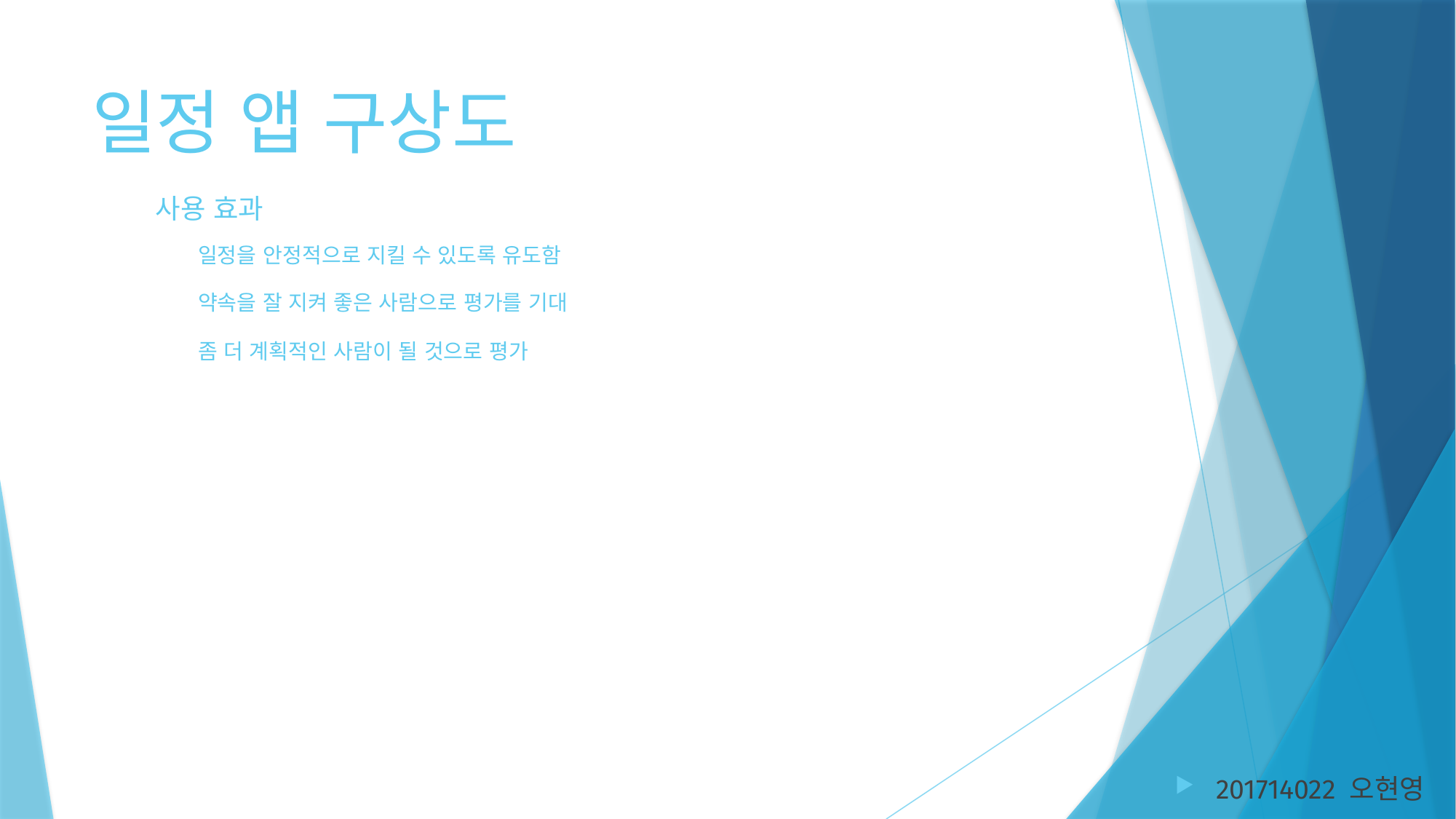

# 일정 앱 구상도
사용 효과
 일정을 안정적으로 지킬 수 있도록 유도함
 약속을 잘 지켜 좋은 사람으로 평가를 기대
 좀 더 계획적인 사람이 될 것으로 평가
201714022 오현영